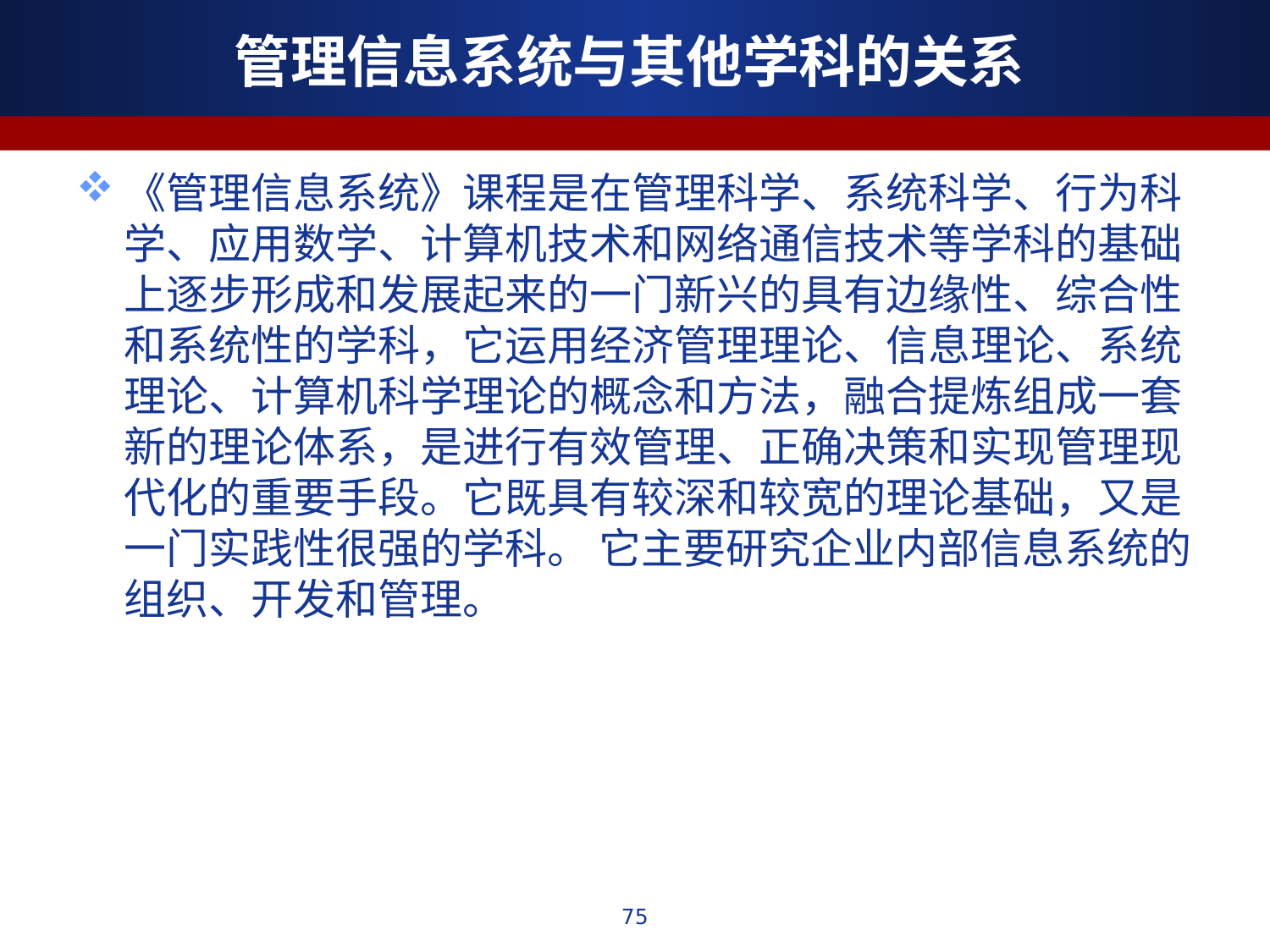

# 管理信息系统与其他学科的关系
《管理信息系统》课程是在管理科学、系统科学、行为科学、应用数学、计算机技术和网络通信技术等学科的基础上逐步形成和发展起来的一门新兴的具有边缘性、综合性和系统性的学科，它运用经济管理理论、信息理论、系统理论、计算机科学理论的概念和方法，融合提炼组成一套新的理论体系，是进行有效管理、正确决策和实现管理现代化的重要手段。它既具有较深和较宽的理论基础，又是一门实践性很强的学科。 它主要研究企业内部信息系统的组织、开发和管理。

75